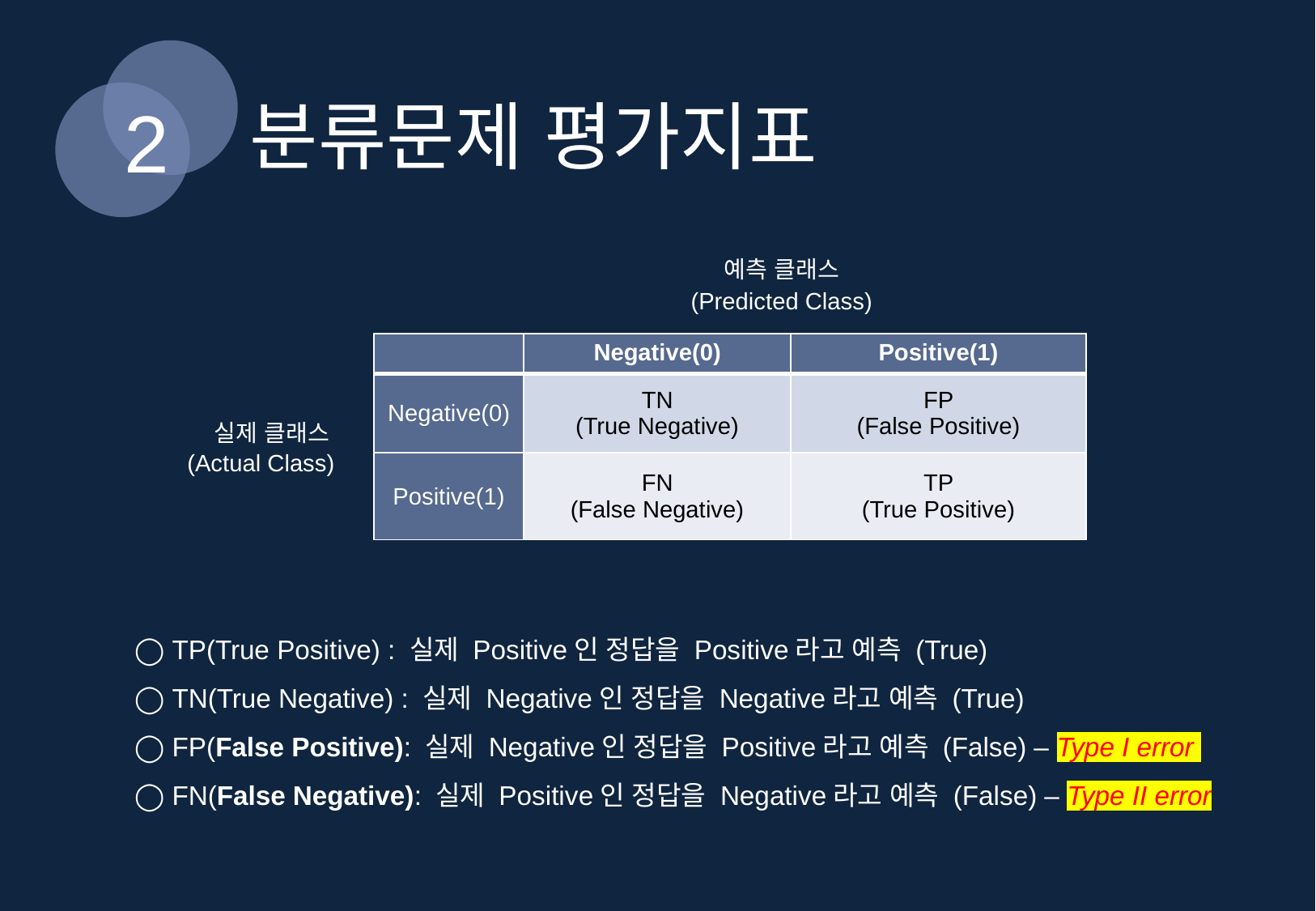

분류문제 평가지표
2
예측 클래스
(Predicted Class)
|  | Negative(0) | Positive(1) |
| --- | --- | --- |
| Negative(0) | TN (True Negative) | FP (False Positive) |
| Positive(1) | FN (False Negative) | TP (True Positive) |
  실제 클래스
(Actual Class)
◯ TP(True Positive) : 실제 Positive인 정답을 Positive라고 예측 (True)
◯ TN(True Negative) : 실제 Negative인 정답을 Negative라고 예측 (True)
◯ FP(False Positive): 실제 Negative인 정답을 Positive라고 예측 (False) – Type I error
◯ FN(False Negative): 실제 Positive인 정답을 Negative라고 예측 (False) – Type II error